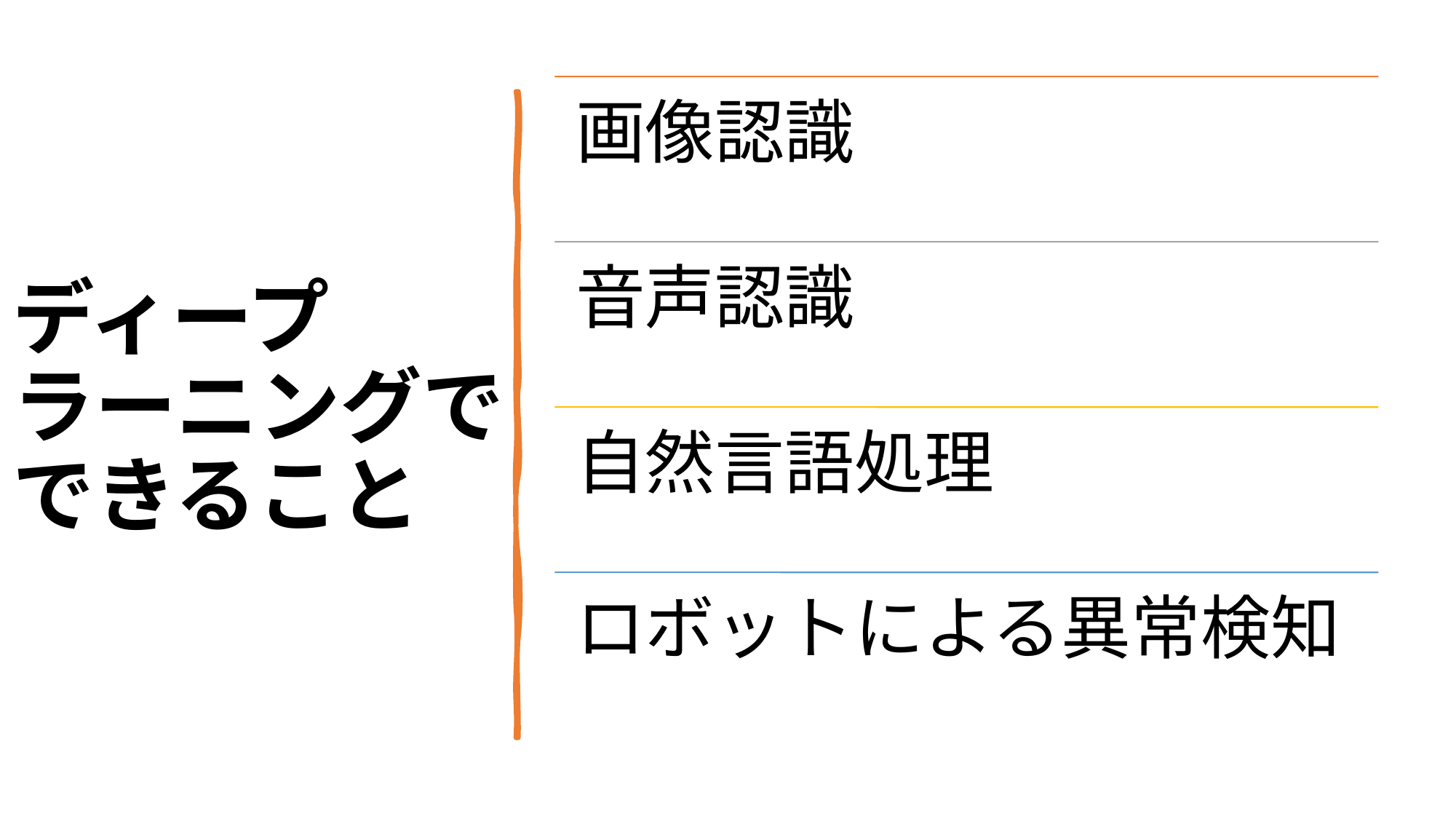

画像認識
音声認識
自然言語処理
ロボットによる異常検知
# ディープ ラーニングでできること